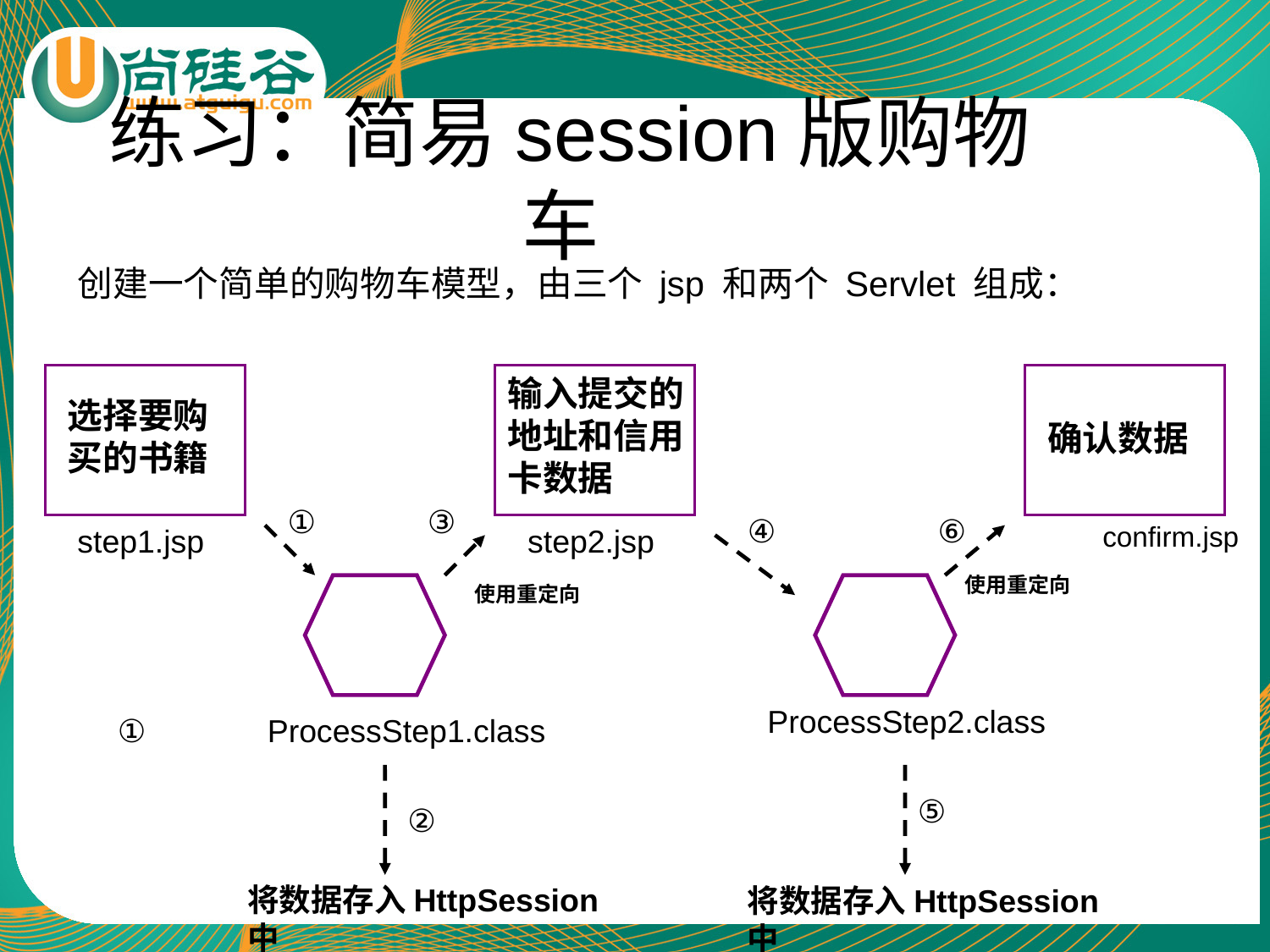

# 练习：简易session版购物车
创建一个简单的购物车模型，由三个 jsp 和两个 Servlet 组成：

选择要购买的书籍
输入提交的地址和信用卡数据

确认数据
①
③
④
⑥
confirm.jsp
step1.jsp
step2.jsp

使用重定向
使用重定向

ProcessStep2.class
①
ProcessStep1.class

⑤
②
将数据存入HttpSession中
将数据存入HttpSession中